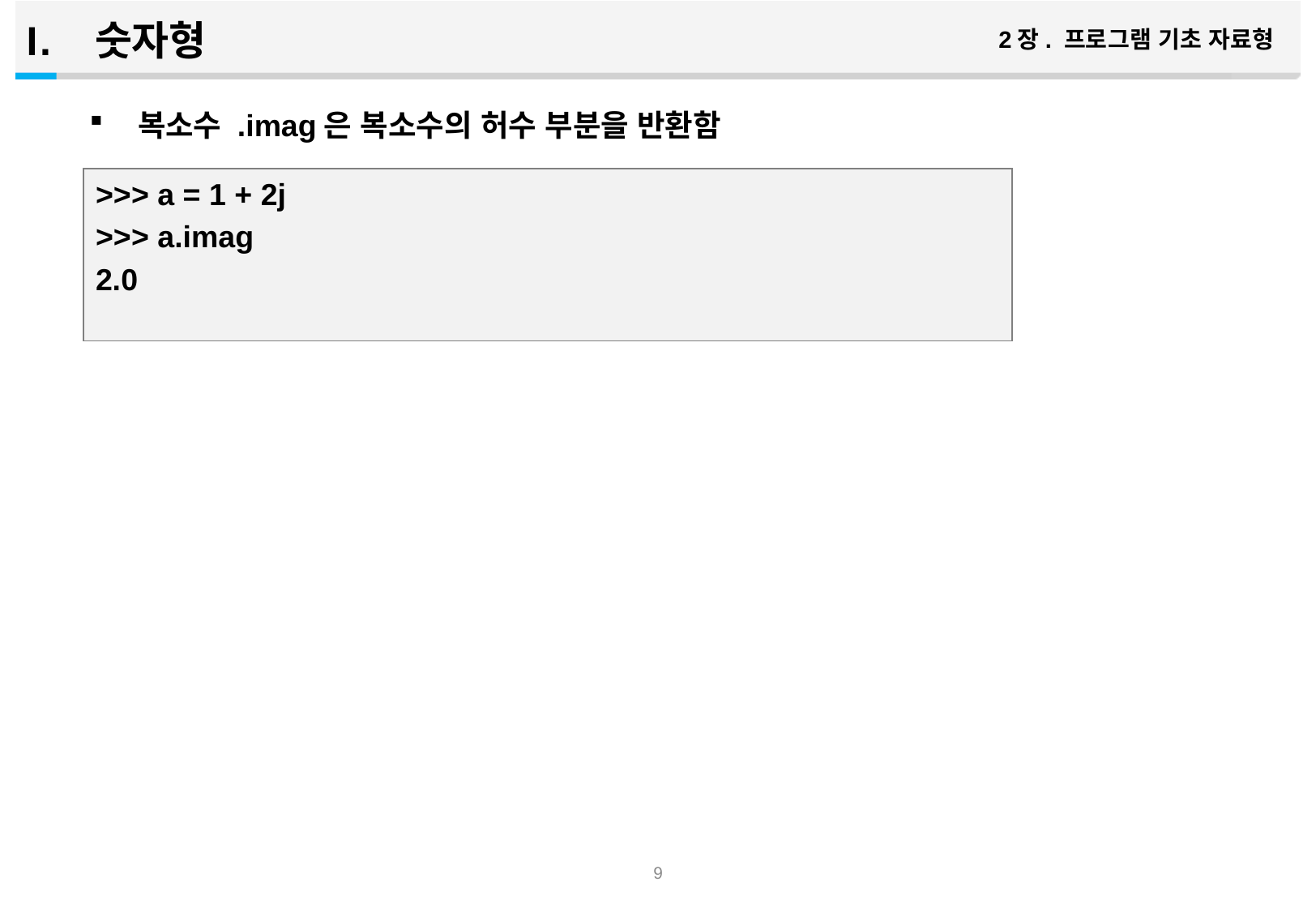

숫자형
2장. 프로그램 기초 자료형
복소수 .imag은 복소수의 허수 부분을 반환함
>>> a = 1 + 2j
>>> a.imag
2.0

9